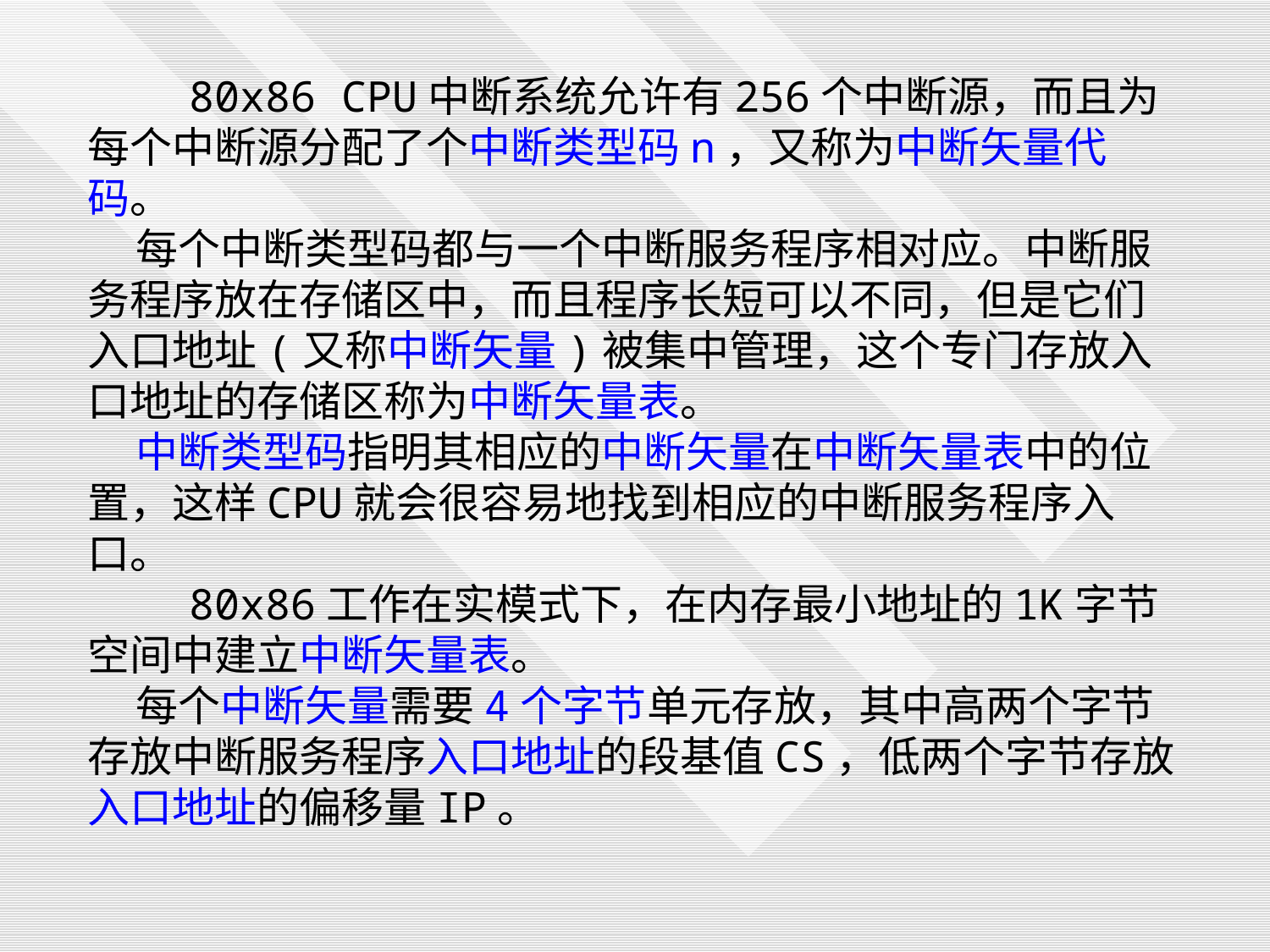

80x86 CPU中断系统允许有256个中断源，而且为每个中断源分配了个中断类型码n，又称为中断矢量代码。
    每个中断类型码都与一个中断服务程序相对应。中断服务程序放在存储区中，而且程序长短可以不同，但是它们入口地址(又称中断矢量)被集中管理，这个专门存放入口地址的存储区称为中断矢量表。
    中断类型码指明其相应的中断矢量在中断矢量表中的位置，这样CPU就会很容易地找到相应的中断服务程序入口。
    80x86工作在实模式下，在内存最小地址的1K字节空间中建立中断矢量表。
    每个中断矢量需要4个字节单元存放，其中高两个字节存放中断服务程序入口地址的段基值CS，低两个字节存放入口地址的偏移量IP。